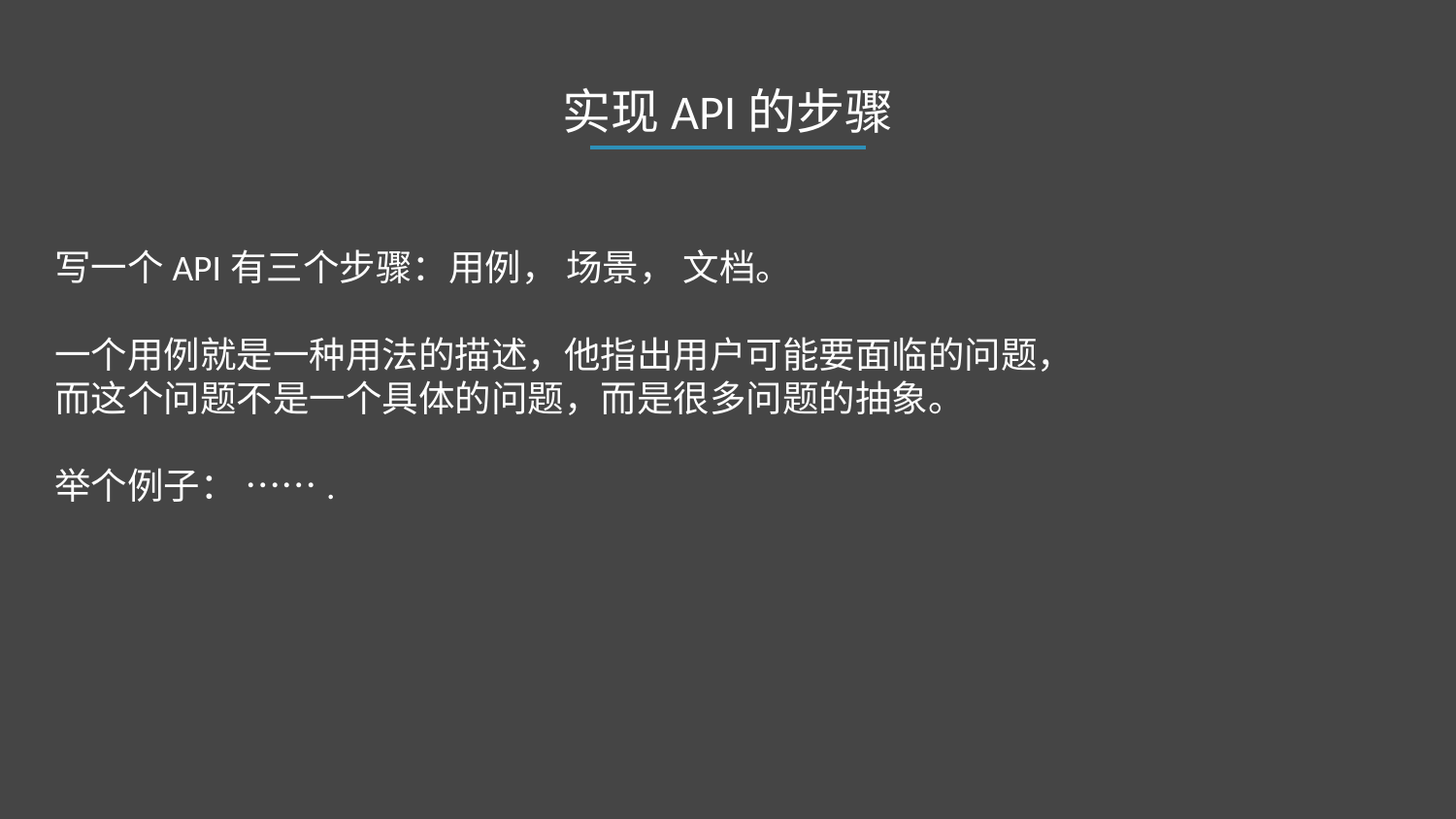

实现API的步骤
写一个API有三个步骤：用例， 场景， 文档。
一个用例就是一种用法的描述，他指出用户可能要面临的问题，而这个问题不是一个具体的问题，而是很多问题的抽象。
举个例子： …….